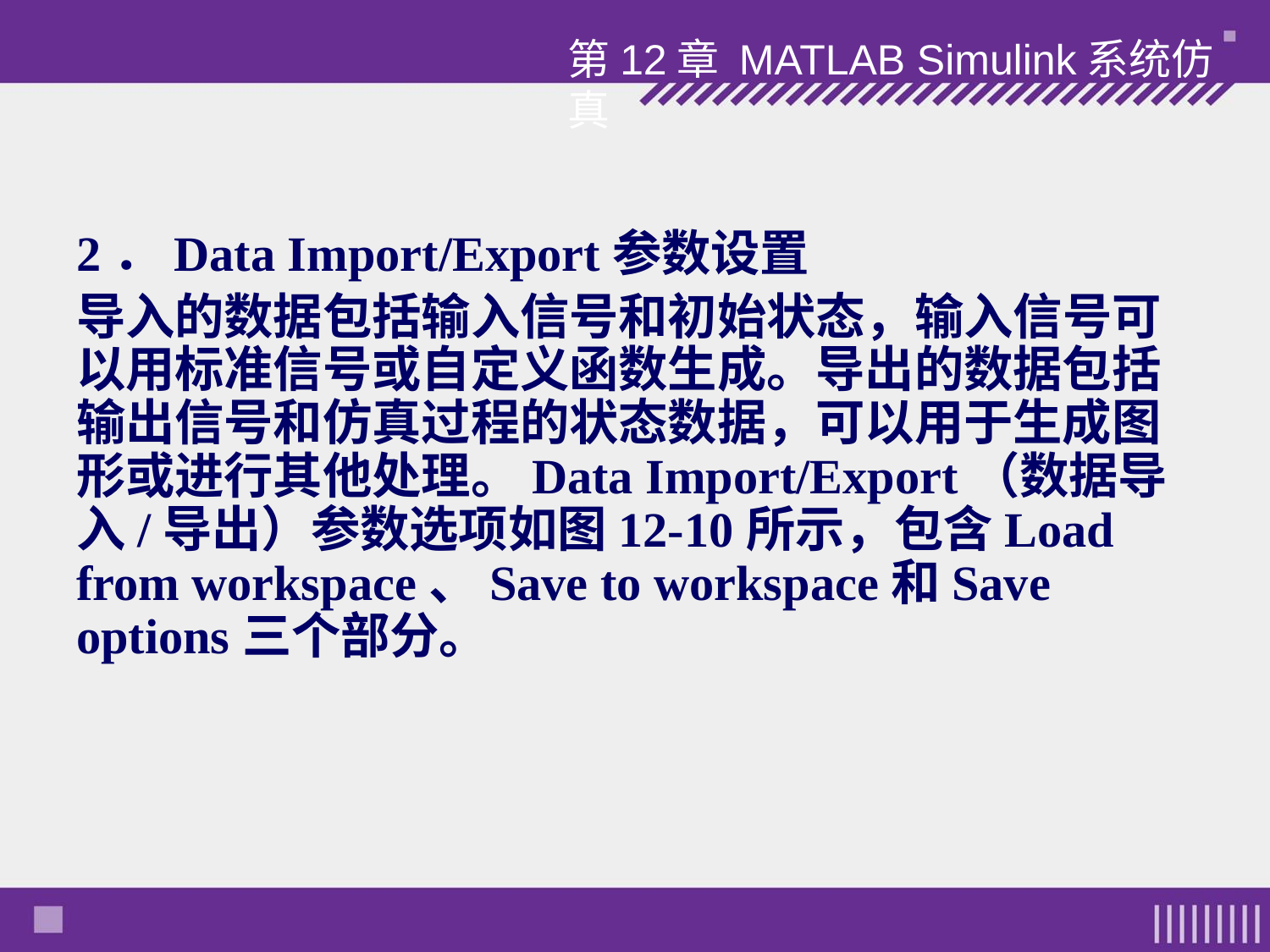

第12章 MATLAB Simulink系统仿真
2．Data Import/Export参数设置
导入的数据包括输入信号和初始状态，输入信号可以用标准信号或自定义函数生成。导出的数据包括输出信号和仿真过程的状态数据，可以用于生成图形或进行其他处理。Data Import/Export（数据导入/导出）参数选项如图12-10所示，包含Load from workspace、Save to workspace和Save options三个部分。